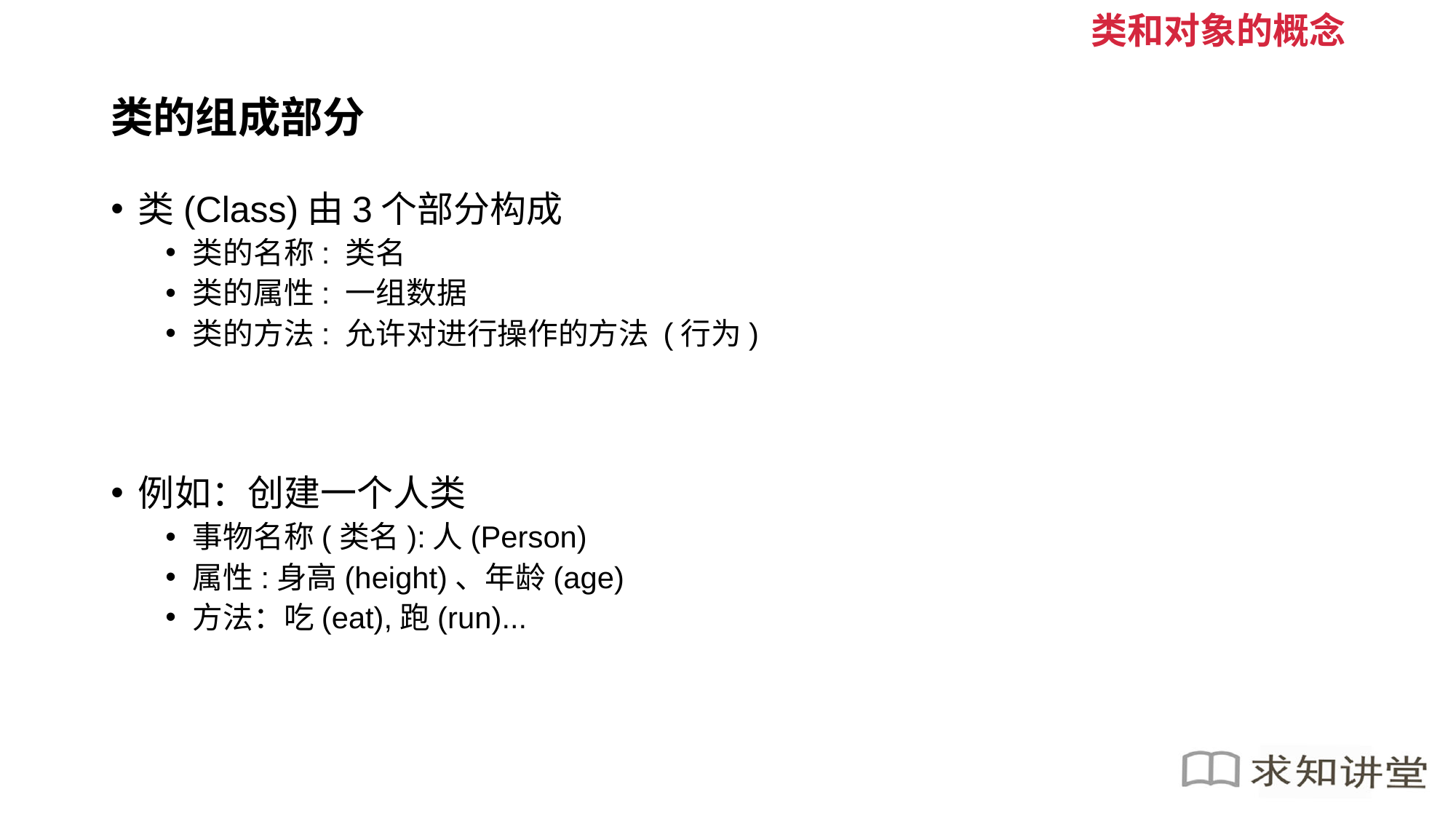

类和对象的概念
# 类的组成部分
类(Class)由3个部分构成
类的名称: 类名
类的属性: 一组数据
类的方法: 允许对进行操作的方法 (行为)

例如：创建一个人类
事物名称(类名):人(Person)
属性:身高(height)、年龄(age)
方法：吃(eat),跑(run)...